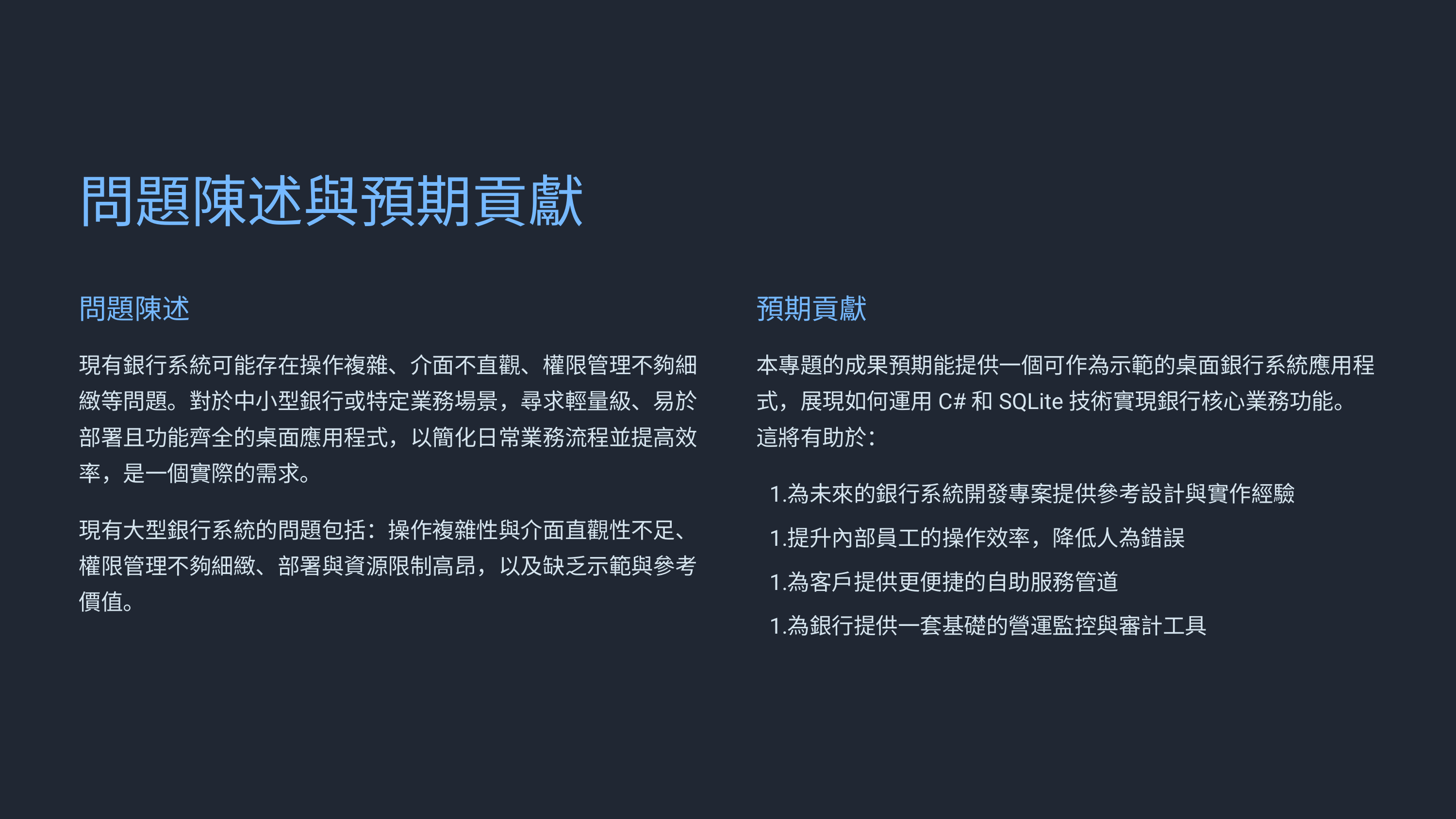

問題陳述與預期貢獻
問題陳述
預期貢獻
現有銀行系統可能存在操作複雜、介面不直觀、權限管理不夠細緻等問題。對於中小型銀行或特定業務場景，尋求輕量級、易於部署且功能齊全的桌面應用程式，以簡化日常業務流程並提高效率，是一個實際的需求。
本專題的成果預期能提供一個可作為示範的桌面銀行系統應用程式，展現如何運用C#和SQLite技術實現銀行核心業務功能。這將有助於：
為未來的銀行系統開發專案提供參考設計與實作經驗
現有大型銀行系統的問題包括：操作複雜性與介面直觀性不足、權限管理不夠細緻、部署與資源限制高昂，以及缺乏示範與參考價值。
提升內部員工的操作效率，降低人為錯誤
為客戶提供更便捷的自助服務管道
為銀行提供一套基礎的營運監控與審計工具